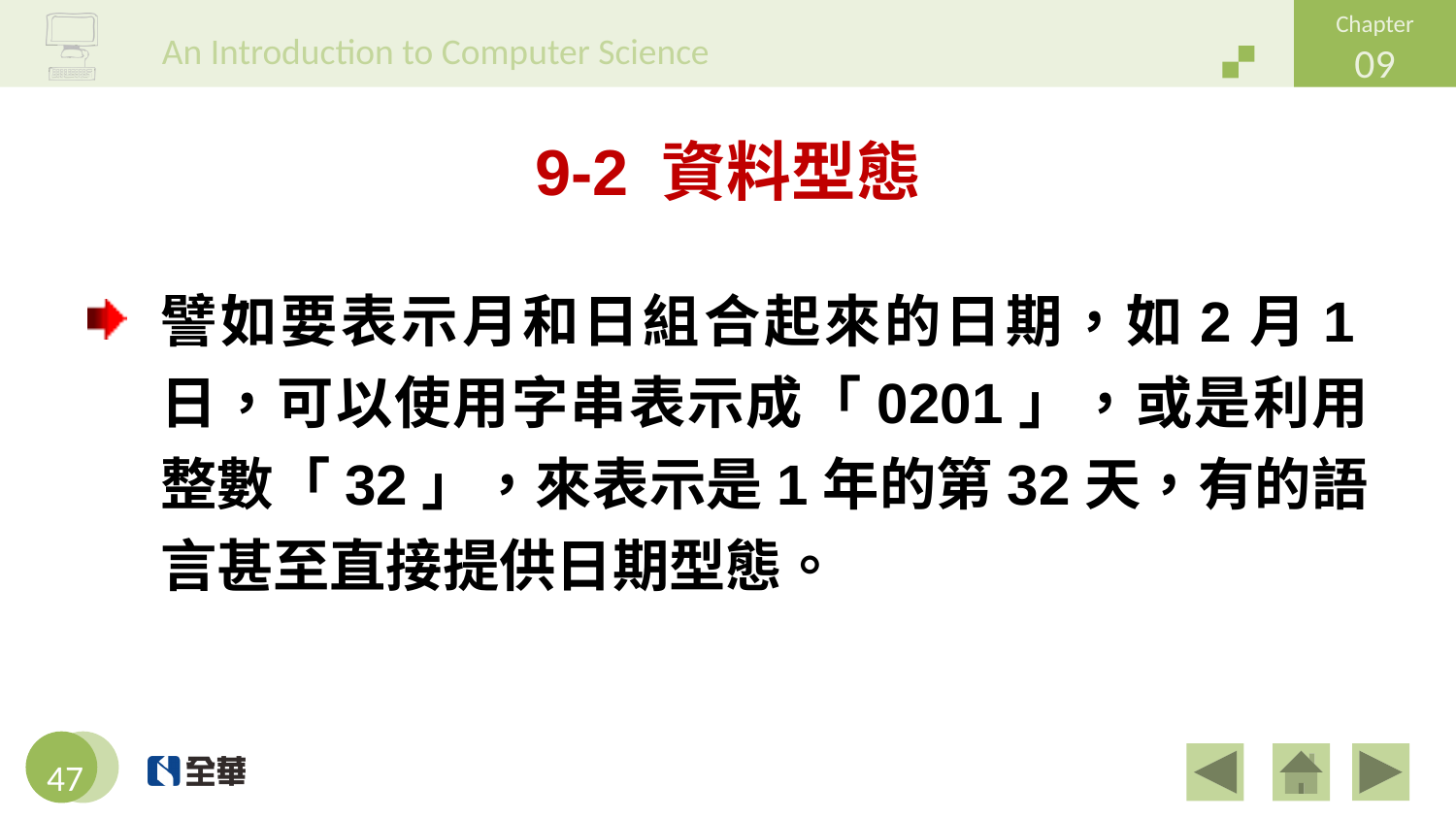

# 9-2 資料型態
譬如要表示月和日組合起來的日期，如2月1日，可以使用字串表示成「0201」，或是利用整數「32」，來表示是1年的第32天，有的語言甚至直接提供日期型態。